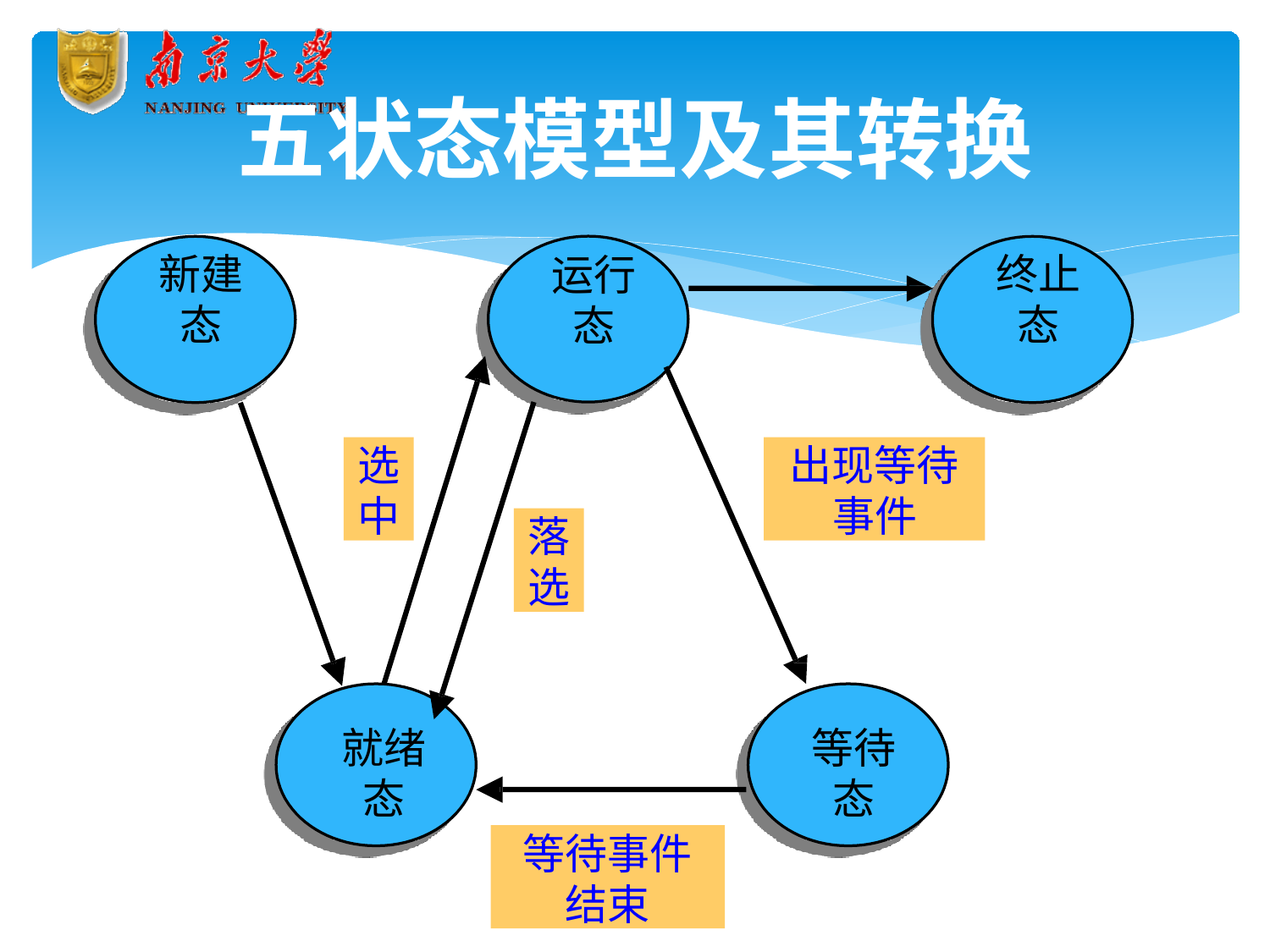

# 五状态模型及其转换

新建 态
终止 态
运行 态

选 中
出现等待 事件
落
选

就绪 态
等待 态

等待事件 结束